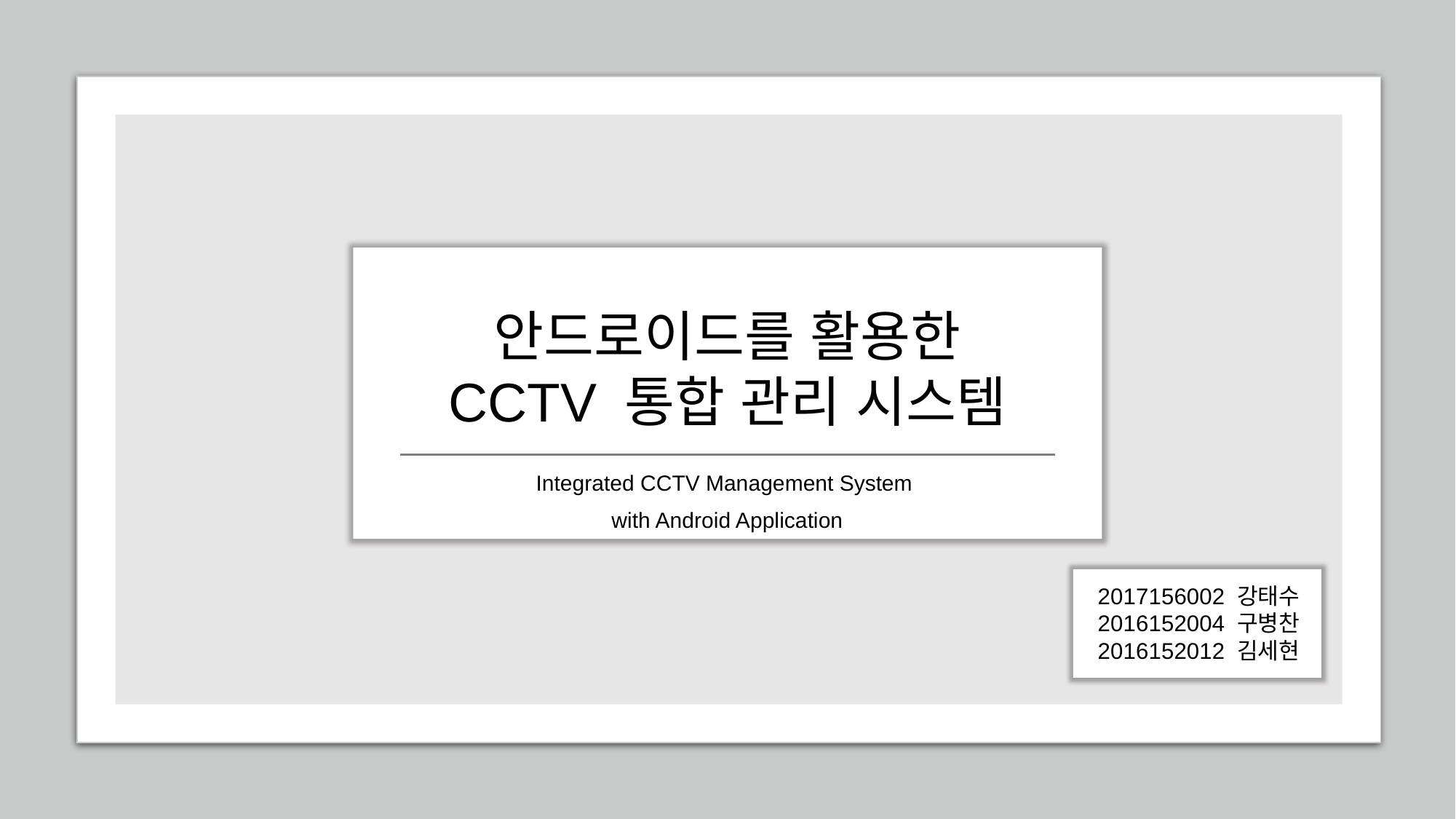

# 안드로이드를 활용한 CCTV 통합 관리 시스템

Integrated CCTV Management System
with Android Application

2017156002 강태수
2016152004 구병찬
2016152012 김세현